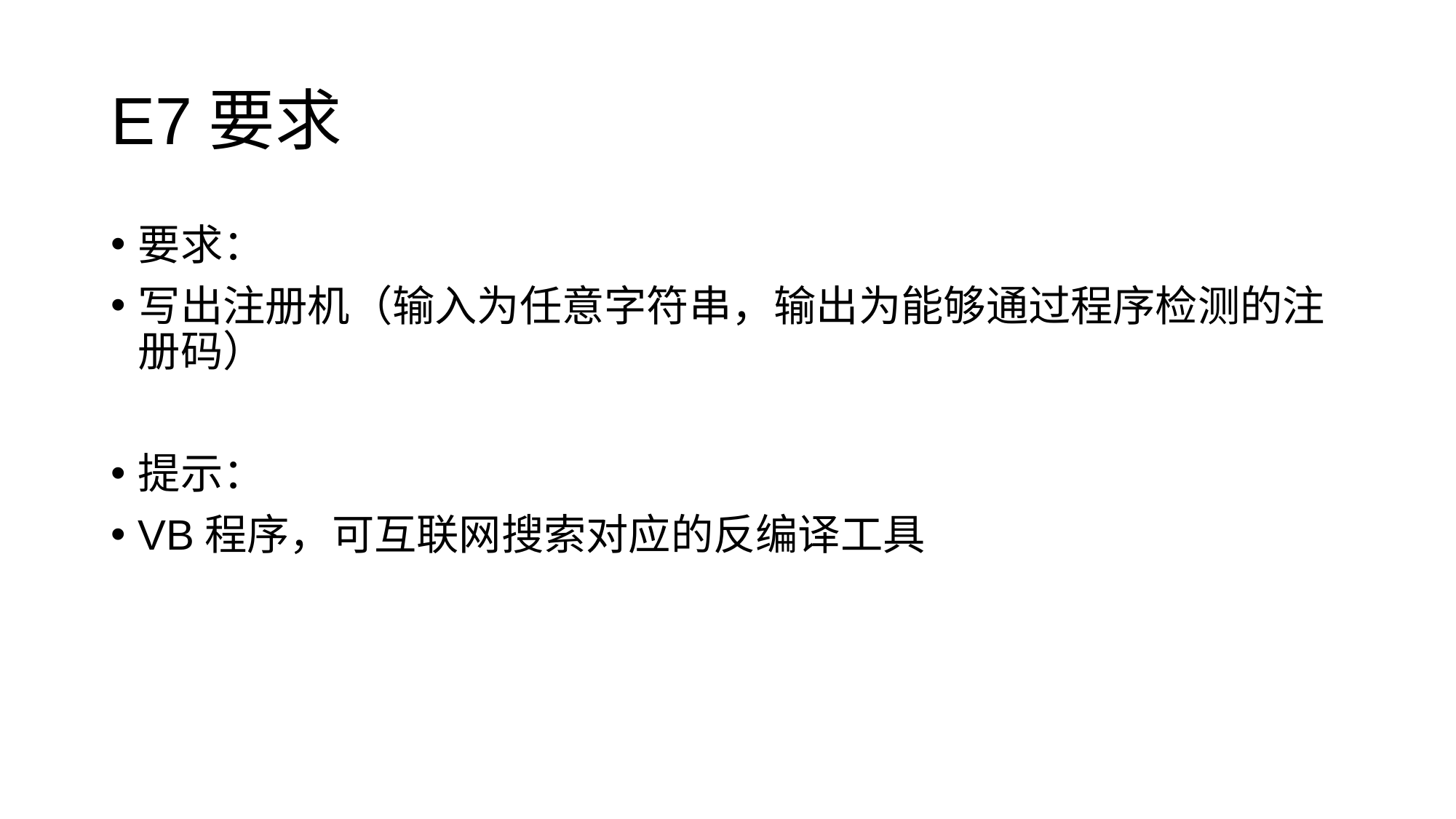

# E7要求
要求：
写出注册机（输入为任意字符串，输出为能够通过程序检测的注册码）

提示：
VB程序，可互联网搜索对应的反编译工具